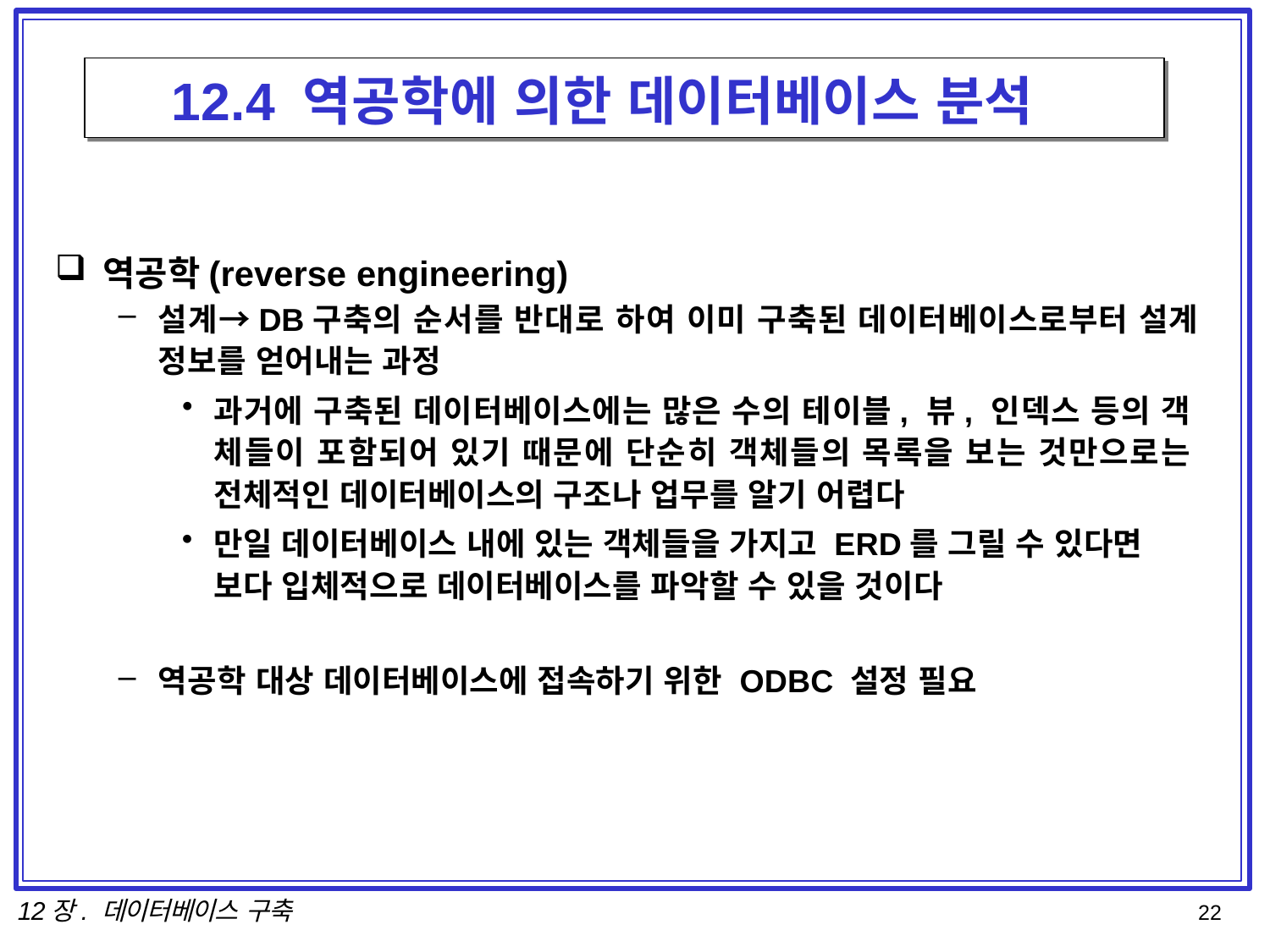

# 12.4 역공학에 의한 데이터베이스 분석
역공학(reverse engineering)
설계→DB구축의 순서를 반대로 하여 이미 구축된 데이터베이스로부터 설계  정보를 얻어내는 과정
과거에 구축된 데이터베이스에는 많은 수의 테이블, 뷰, 인덱스 등의 객  체들이 포함되어 있기 때문에 단순히 객체들의 목록을 보는 것만으로는  전체적인 데이터베이스의 구조나 업무를 알기 어렵다
만일 데이터베이스 내에 있는 객체들을 가지고 ERD를 그릴 수 있다면
보다 입체적으로 데이터베이스를 파악할 수 있을 것이다

역공학 대상 데이터베이스에 접속하기 위한 ODBC 설정 필요
12장. 데이터베이스 구축
22